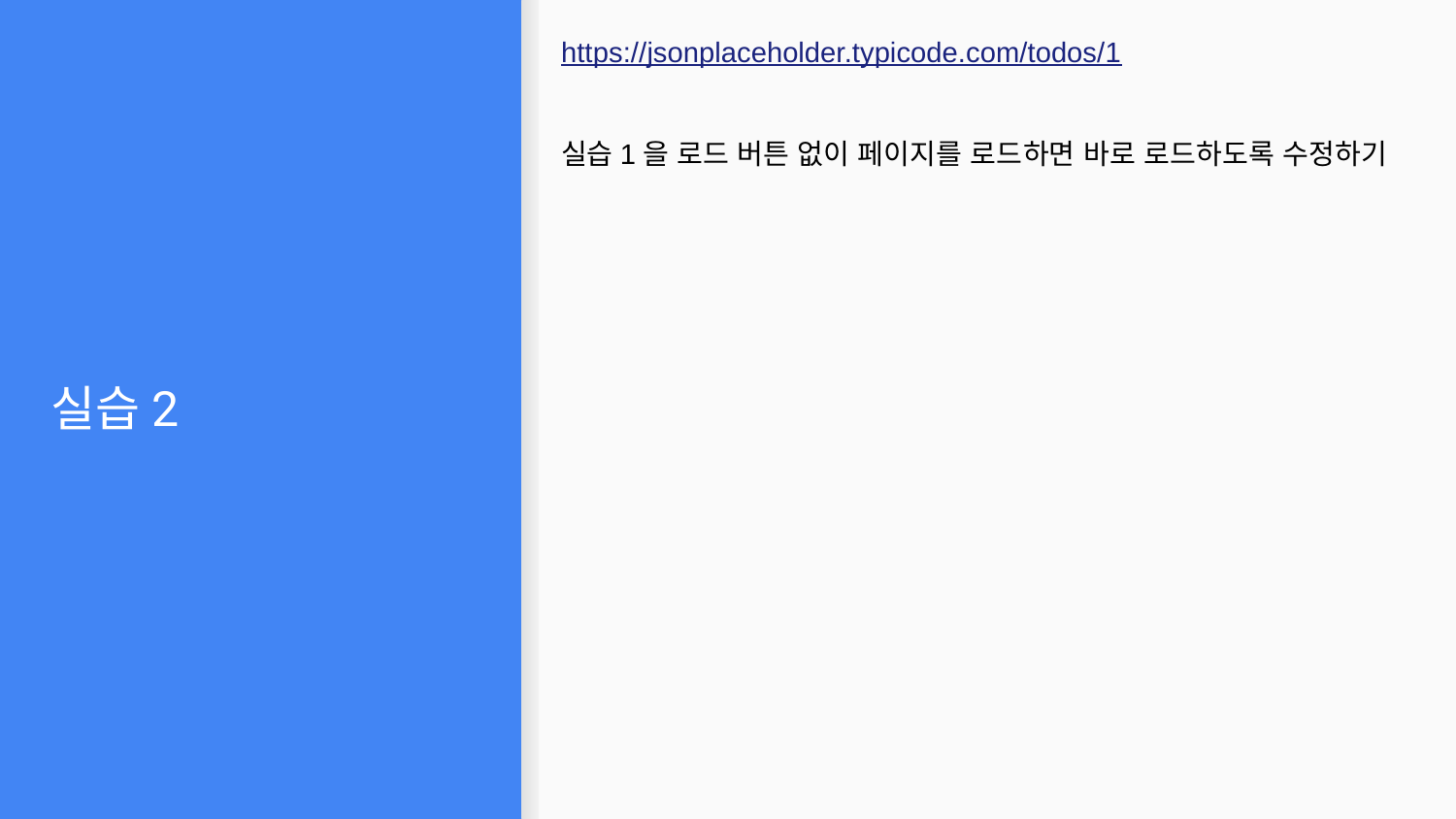

https://jsonplaceholder.typicode.com/todos/1

실습1을 로드 버튼 없이 페이지를 로드하면 바로 로드하도록 수정하기
# 실습2